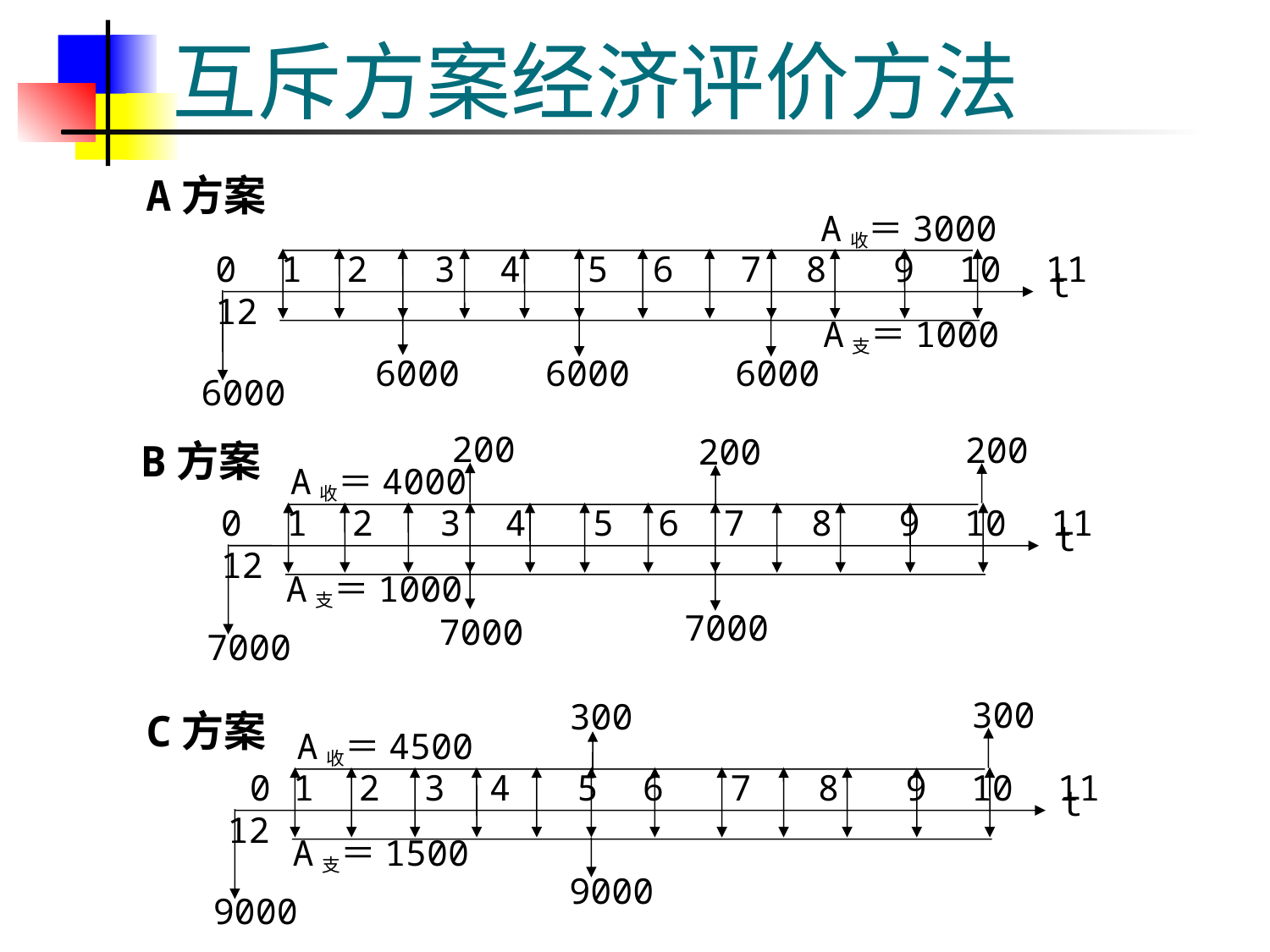

# 互斥方案经济评价方法
A方案
A收＝3000
0  1  2   3  4   5  6   7  8   9  10  11  12
t

6000
A支＝1000

6000
6000
6000
200
200
200
A收＝4000
0  1  2   3  4   5  6  7   8   9  10  11  12
t

7000
A支＝1000

7000
7000

B方案
300
300
A收＝4500

 0 1  2  3  4   5  6   7   8   9  10  11  12
t

9000
A支＝1500

9000
C方案
45